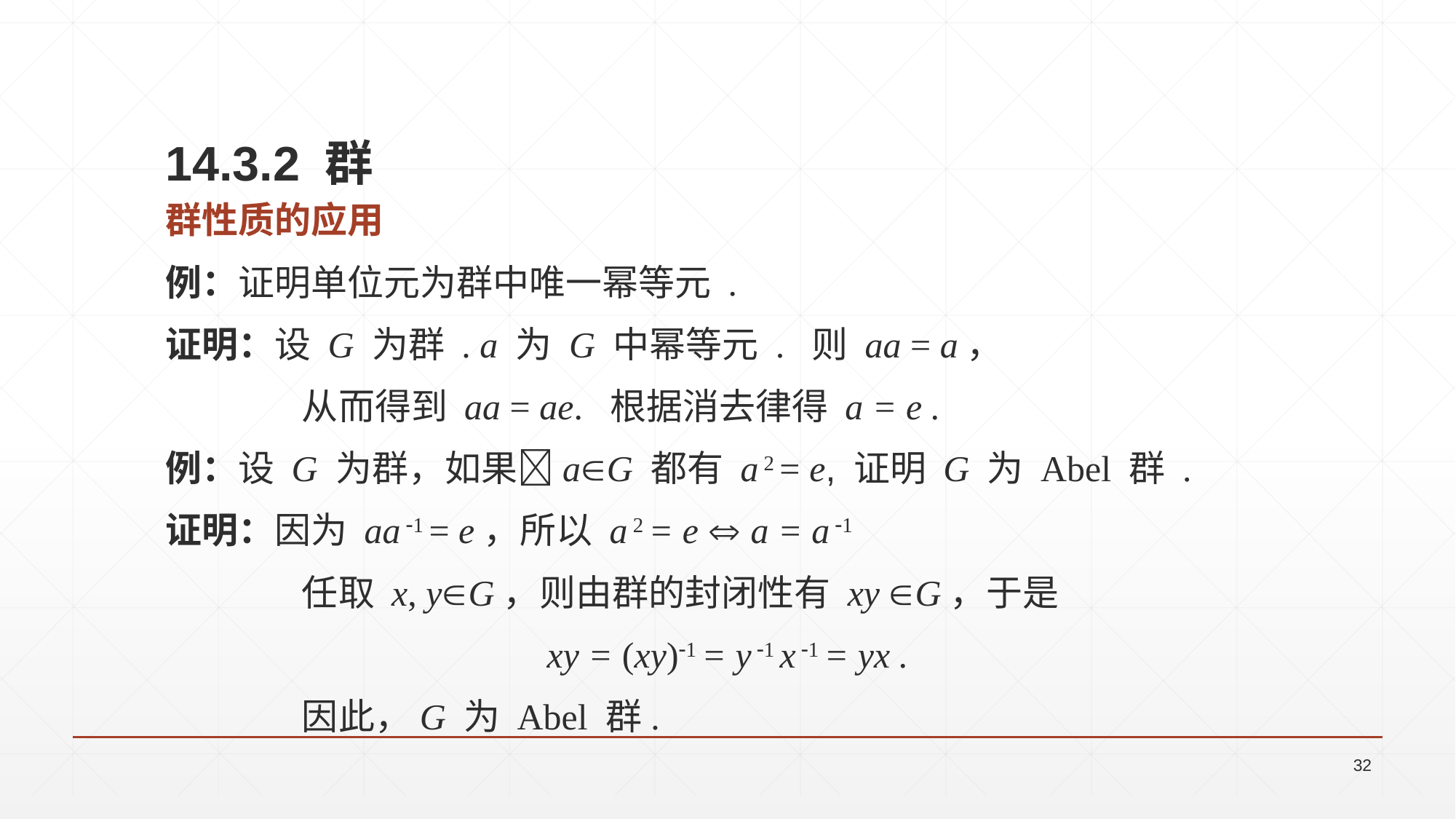

14.3.2 群
群性质的应用
例：证明单位元为群中唯一幂等元 .
证明：设 G 为群 . a 为 G 中幂等元 .  则 aa = a，
		从而得到 aa = ae.  根据消去律得 a = e .
例：设 G 为群，如果∀a∈G 都有 a 2 = e, 证明 G 为 Abel 群 .
证明：因为 aa −1 = e，所以 a 2 = e ⇔ a = a −1
            	任取 x, y∈G，则由群的封闭性有 xy ∈G，于是
xy = (xy)−1 = y −1 x −1 = yx .
        	因此，G 为 Abel 群.
32